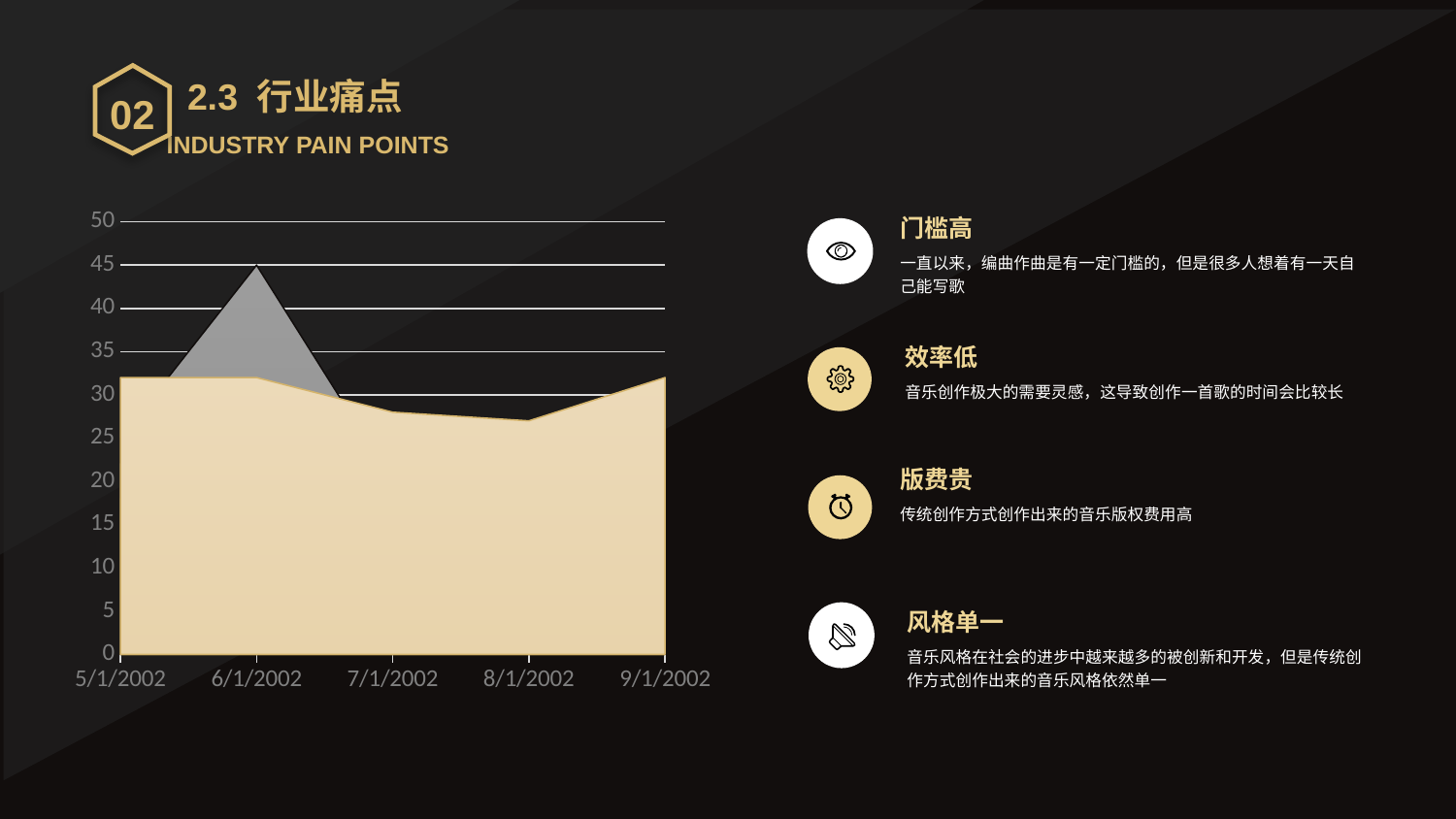

02
2.3 行业痛点
INDUSTRY PAIN POINTS
门槛高
一直以来，编曲作曲是有一定门槛的，但是很多人想着有一天自己能写歌

### Chart

| Category | Series 1 | Series 3 | Series 2 | Series 4 |
|---|---|---|---|---|
| 37377 | 32.0 | 25.0 | 22.0 | 18.0 |
| 37408 | 32.0 | 45.0 | 12.0 | 12.0 |
| 37438 | 28.0 | 20.0 | 12.0 | 11.0 |
| 37469 | 27.0 | 24.0 | 21.0 | 13.0 |
| 37500 | 32.0 | 26.0 | 28.0 | 12.0 |

效率低
音乐创作极大的需要灵感，这导致创作一首歌的时间会比较长

版费贵
传统创作方式创作出来的音乐版权费用高

风格单一
音乐风格在社会的进步中越来越多的被创新和开发，但是传统创作方式创作出来的音乐风格依然单一